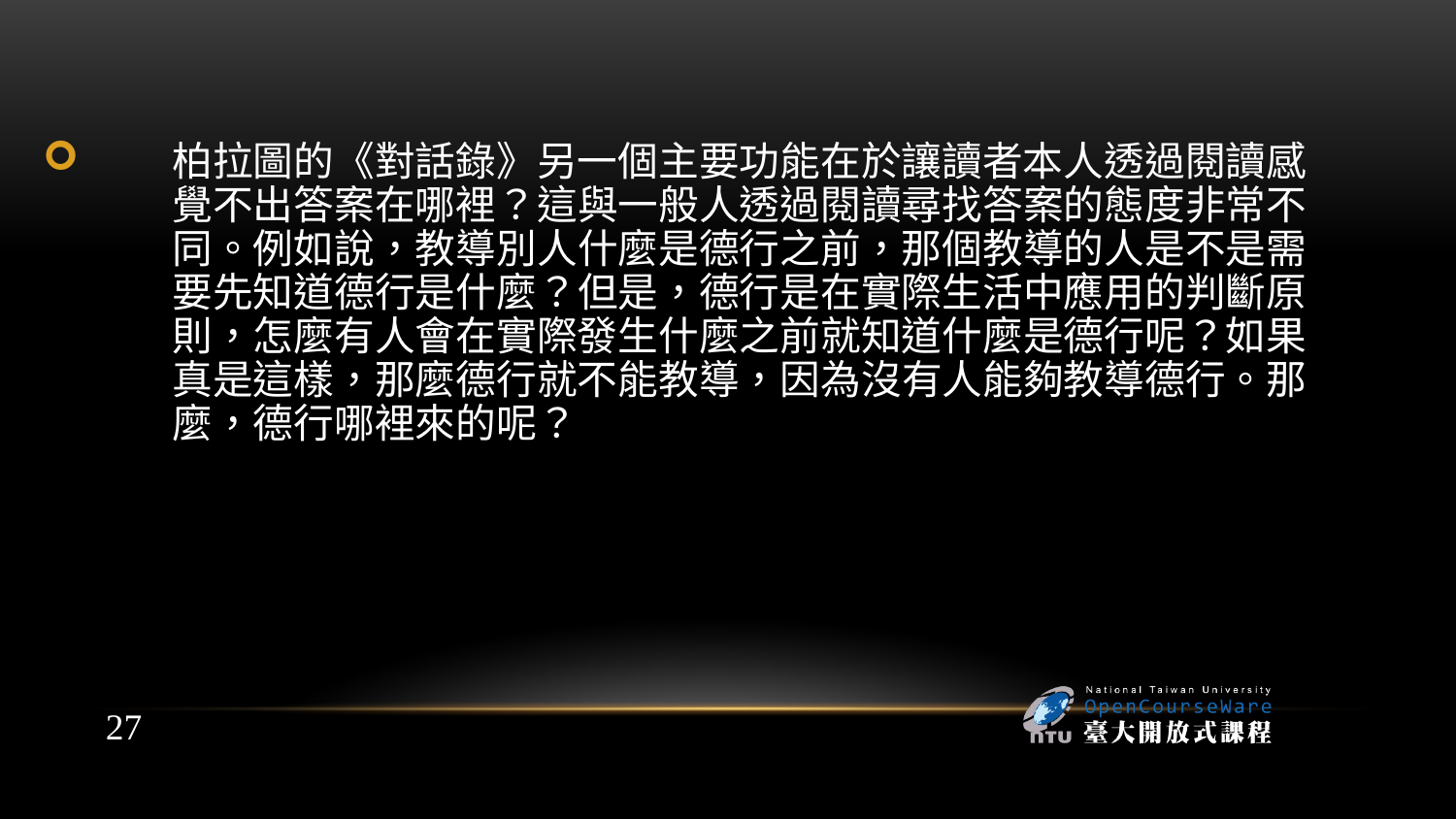

柏拉圖的《對話錄》另一個主要功能在於讓讀者本人透過閱讀感覺不出答案在哪裡？這與一般人透過閱讀尋找答案的態度非常不同。例如說，教導別人什麼是德行之前，那個教導的人是不是需要先知道德行是什麼？但是，德行是在實際生活中應用的判斷原則，怎麼有人會在實際發生什麼之前就知道什麼是德行呢？如果真是這樣，那麼德行就不能教導，因為沒有人能夠教導德行。那麼，德行哪裡來的呢？
27